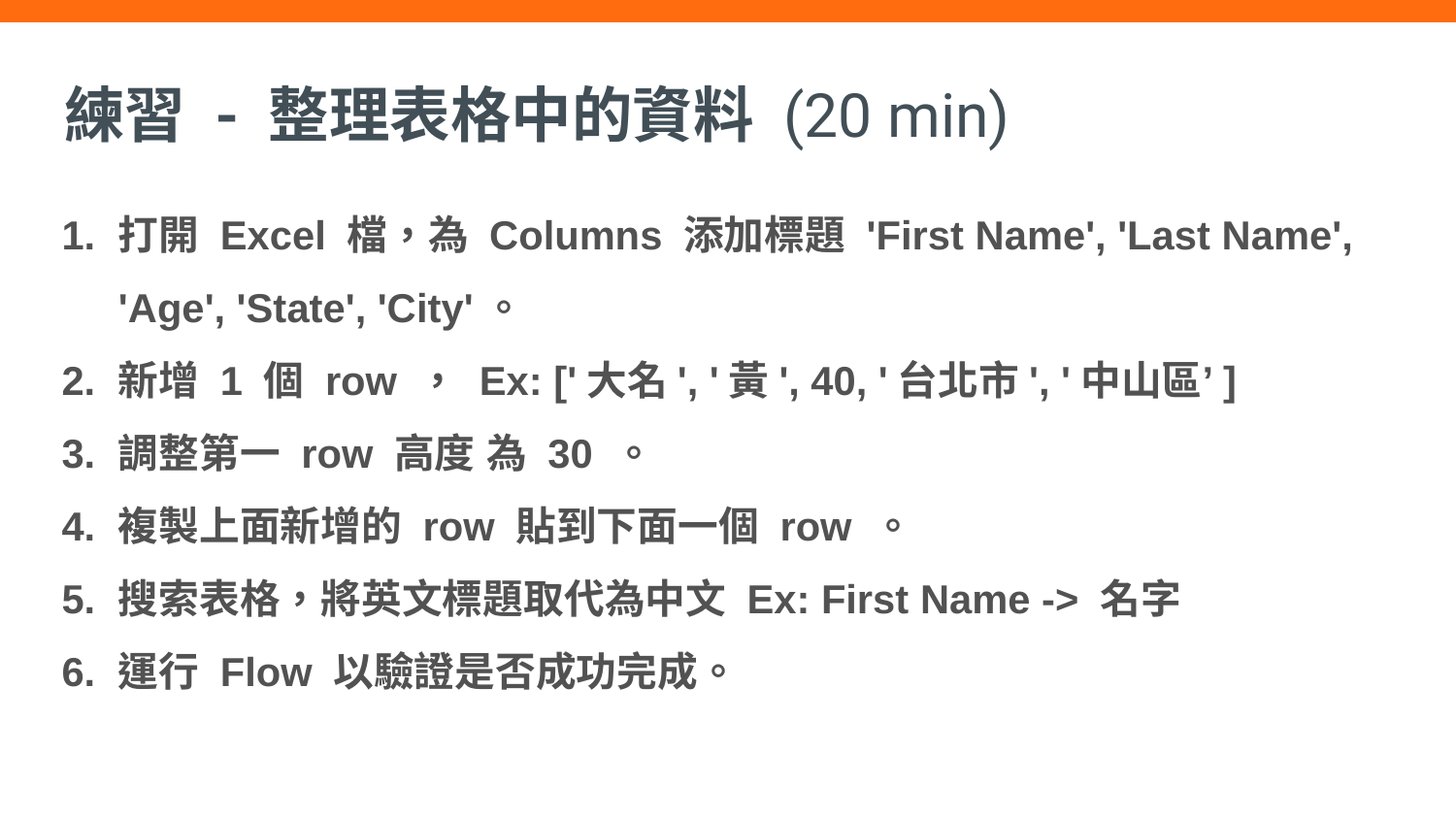

# 練習 - 整理表格中的資料 (20 min)
打開 Excel 檔，為 Columns 添加標題 'First Name', 'Last Name', 'Age', 'State', 'City'。
新增 1 個 row ， Ex: ['大名', '黃', 40, '台北市', '中山區’]
調整第一 row 高度 為 30 。
複製上面新增的 row 貼到下面一個 row 。
搜索表格，將英文標題取代為中文 Ex: First Name -> 名字
運行 Flow 以驗證是否成功完成。